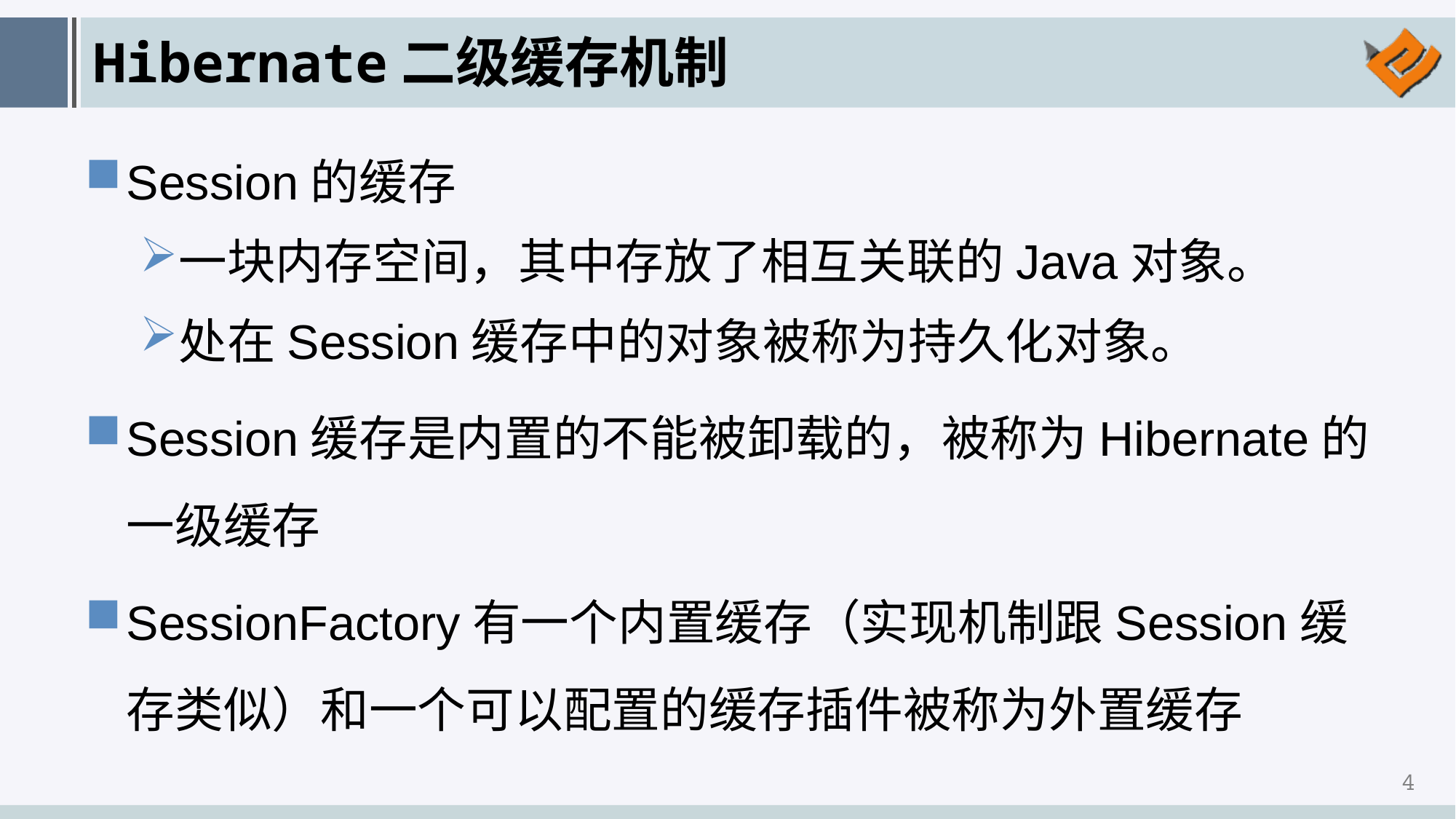

# Hibernate二级缓存机制
Session的缓存
一块内存空间，其中存放了相互关联的Java对象。
处在Session缓存中的对象被称为持久化对象。
Session缓存是内置的不能被卸载的，被称为Hibernate的一级缓存
SessionFactory有一个内置缓存（实现机制跟Session缓存类似）和一个可以配置的缓存插件被称为外置缓存